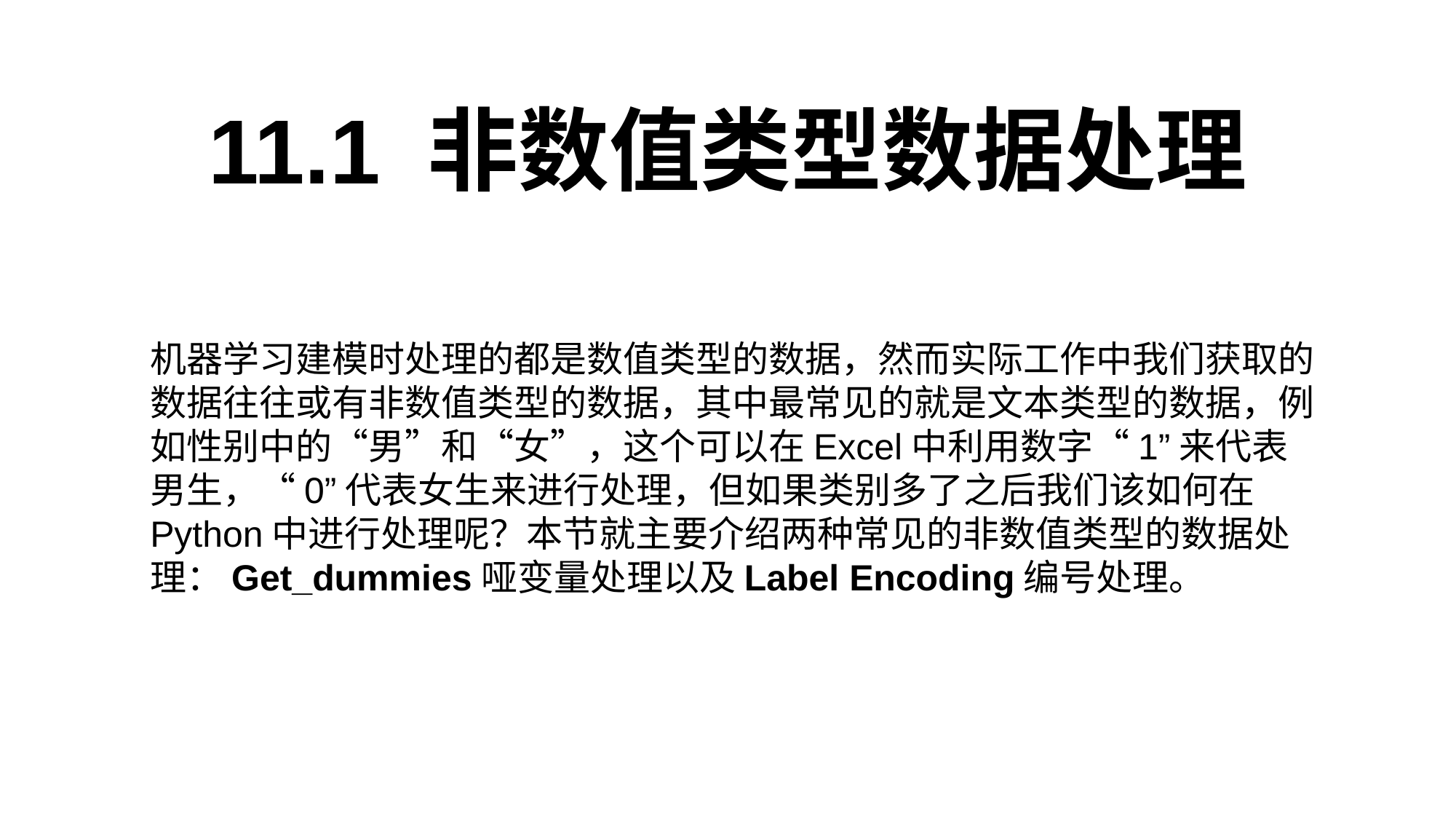

11.1 非数值类型数据处理

机器学习建模时处理的都是数值类型的数据，然而实际工作中我们获取的数据往往或有非数值类型的数据，其中最常见的就是文本类型的数据，例如性别中的“男”和“女”，这个可以在Excel中利用数字“1”来代表男生，“0”代表女生来进行处理，但如果类别多了之后我们该如何在Python中进行处理呢？本节就主要介绍两种常见的非数值类型的数据处理：Get_dummies哑变量处理以及Label Encoding编号处理。